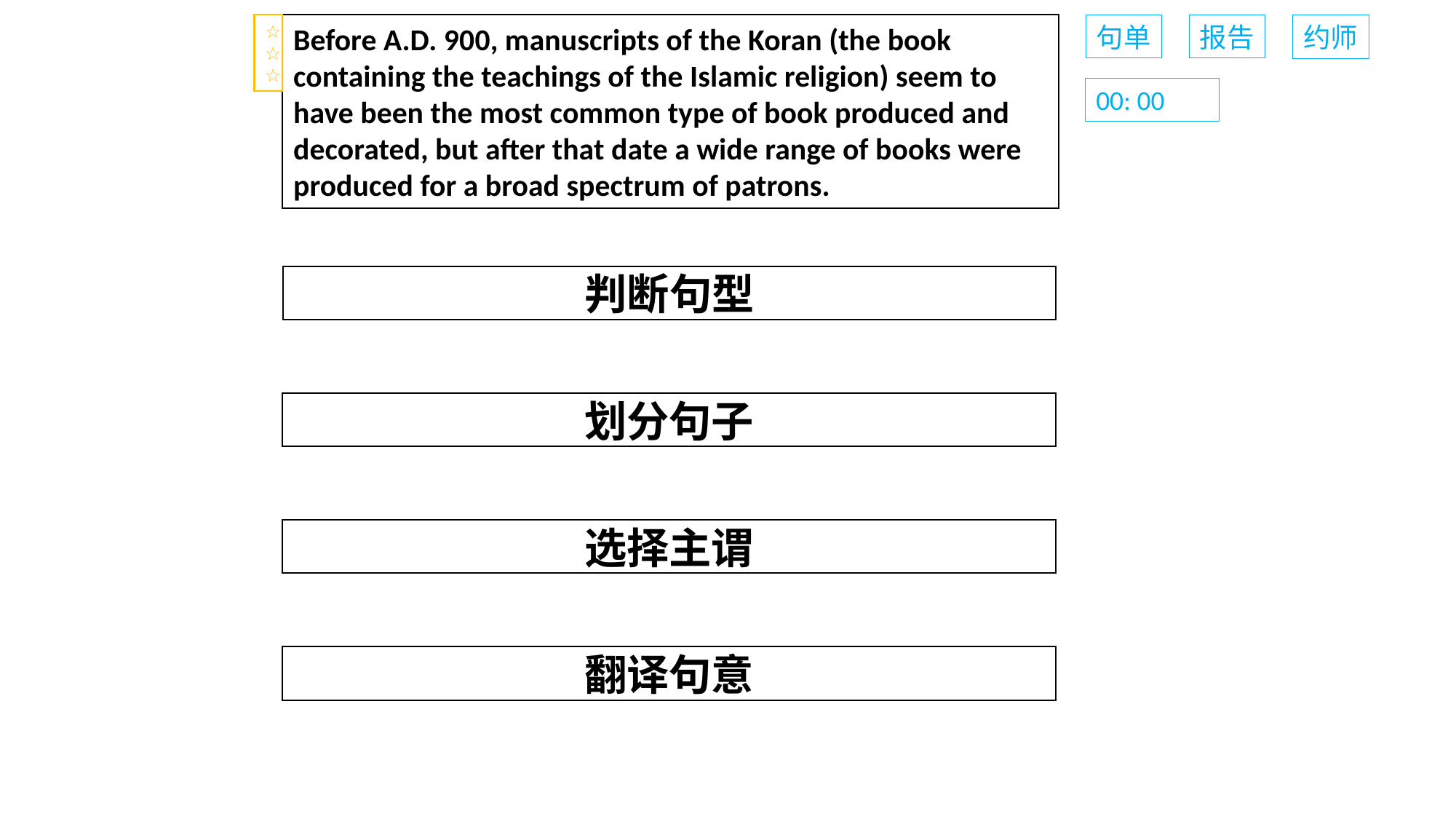

☆☆☆
句单
报告
Before A.D. 900, manuscripts of the Koran (the book containing the teachings of the Islamic religion) seem to have been the most common type of book produced and decorated, but after that date a wide range of books were produced for a broad spectrum of patrons.
约师
00: 00
判断句型
划分句子
选择主谓
翻译句意